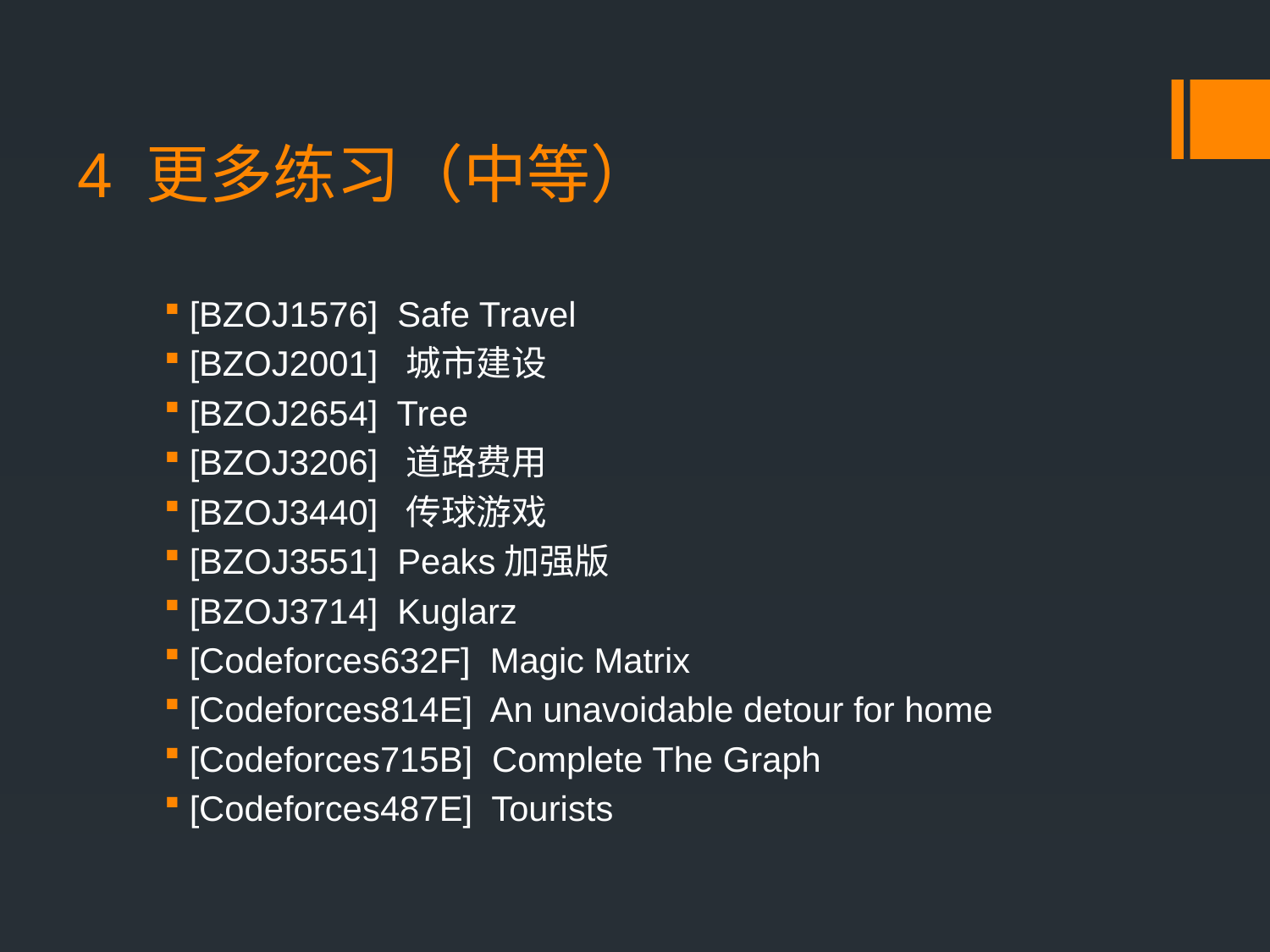

# 4 更多练习（中等）

[BZOJ1576]  Safe Travel
[BZOJ2001]  城市建设
[BZOJ2654]  Tree
[BZOJ3206]  道路费用
[BZOJ3440]  传球游戏
[BZOJ3551]  Peaks加强版
[BZOJ3714]  Kuglarz
[Codeforces632F]  Magic Matrix
[Codeforces814E]  An unavoidable detour for home
[Codeforces715B]  Complete The Graph
[Codeforces487E]  Tourists